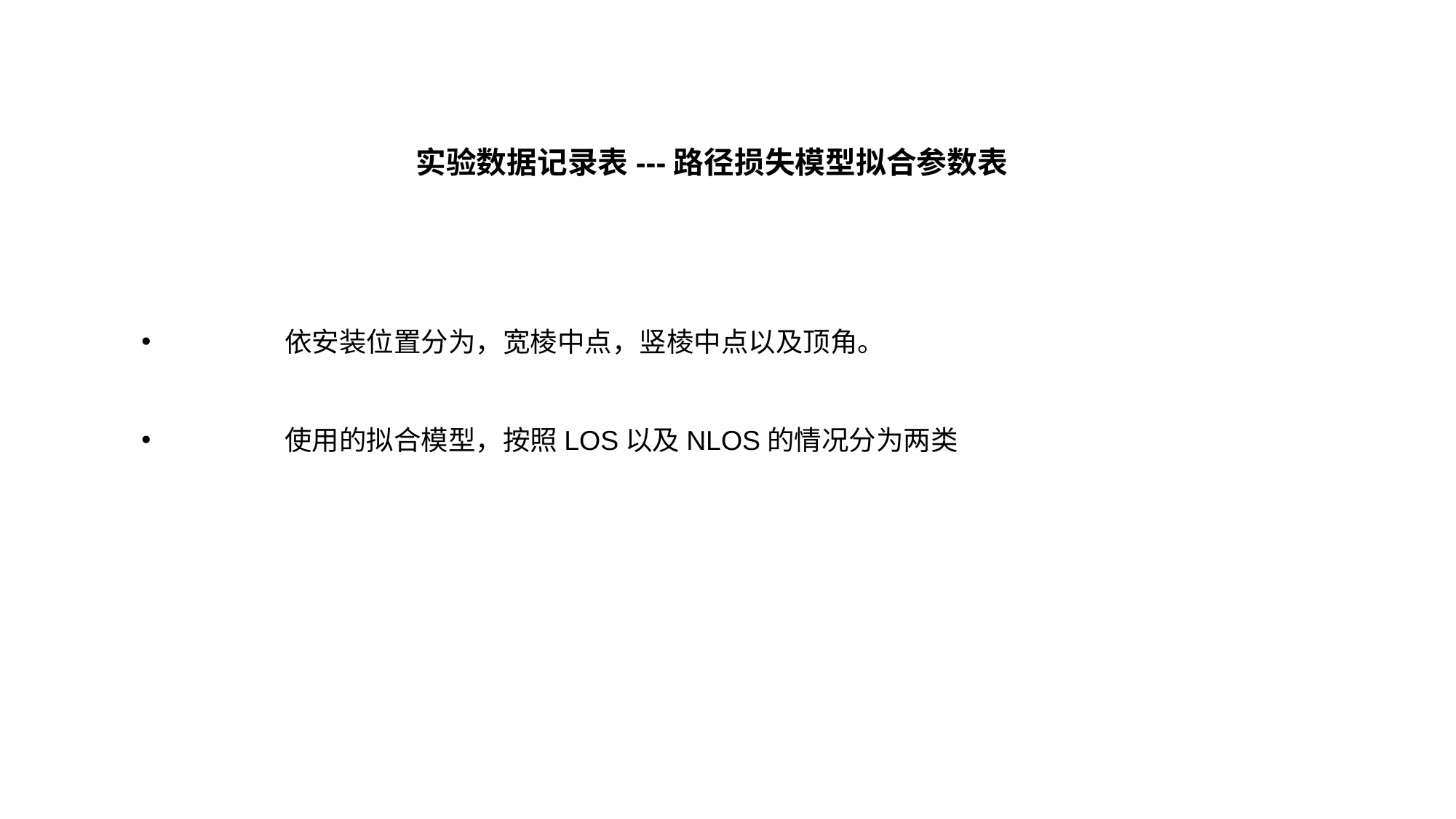

实验数据记录表---路径损失模型拟合参数表

	依安装位置分为，宽棱中点，竖棱中点以及顶角。

	使用的拟合模型，按照LOS以及NLOS的情况分为两类